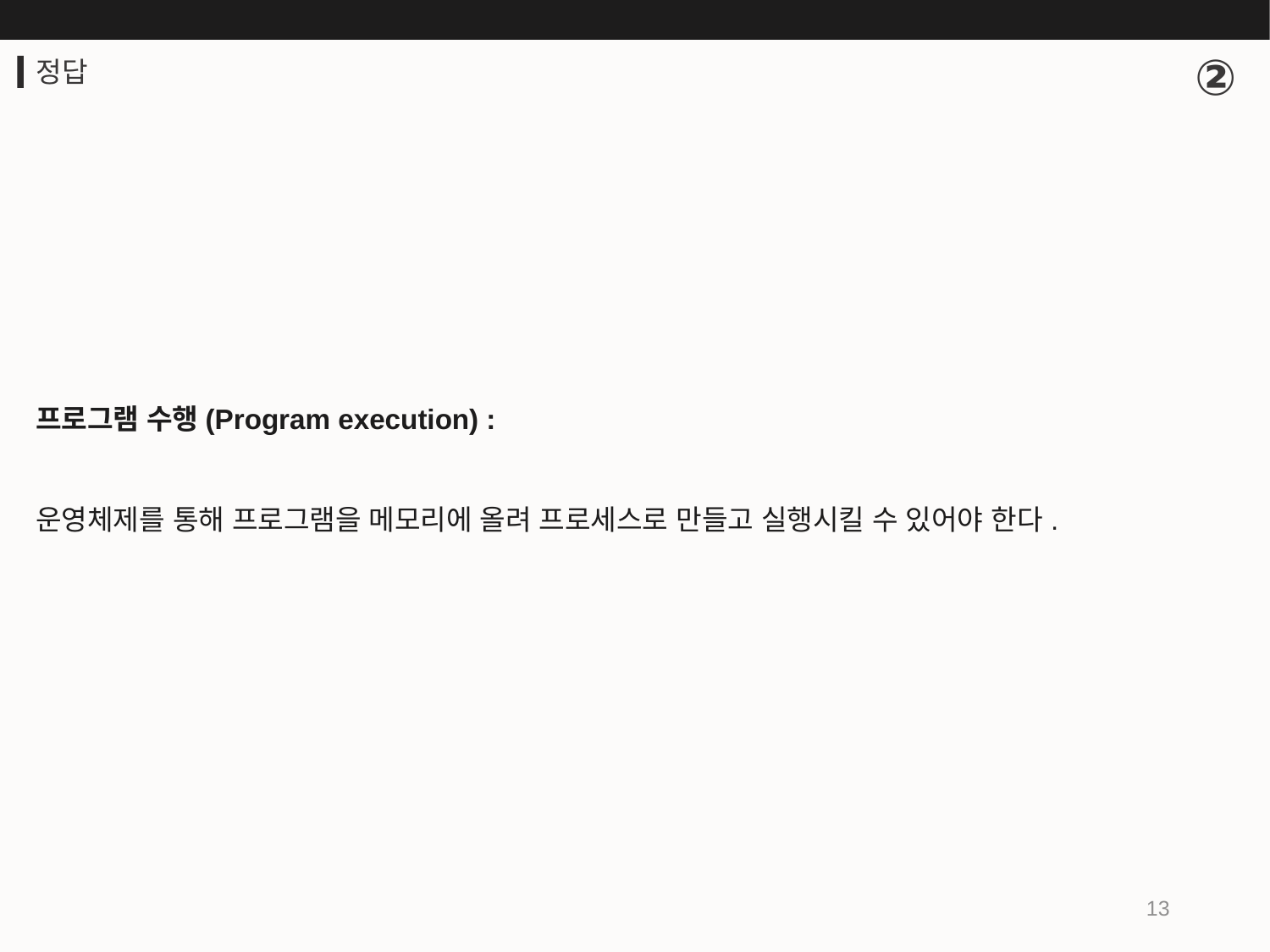

②
정답

프로그램 수행(Program execution) :

운영체제를 통해 프로그램을 메모리에 올려 프로세스로 만들고 실행시킬 수 있어야 한다.
13